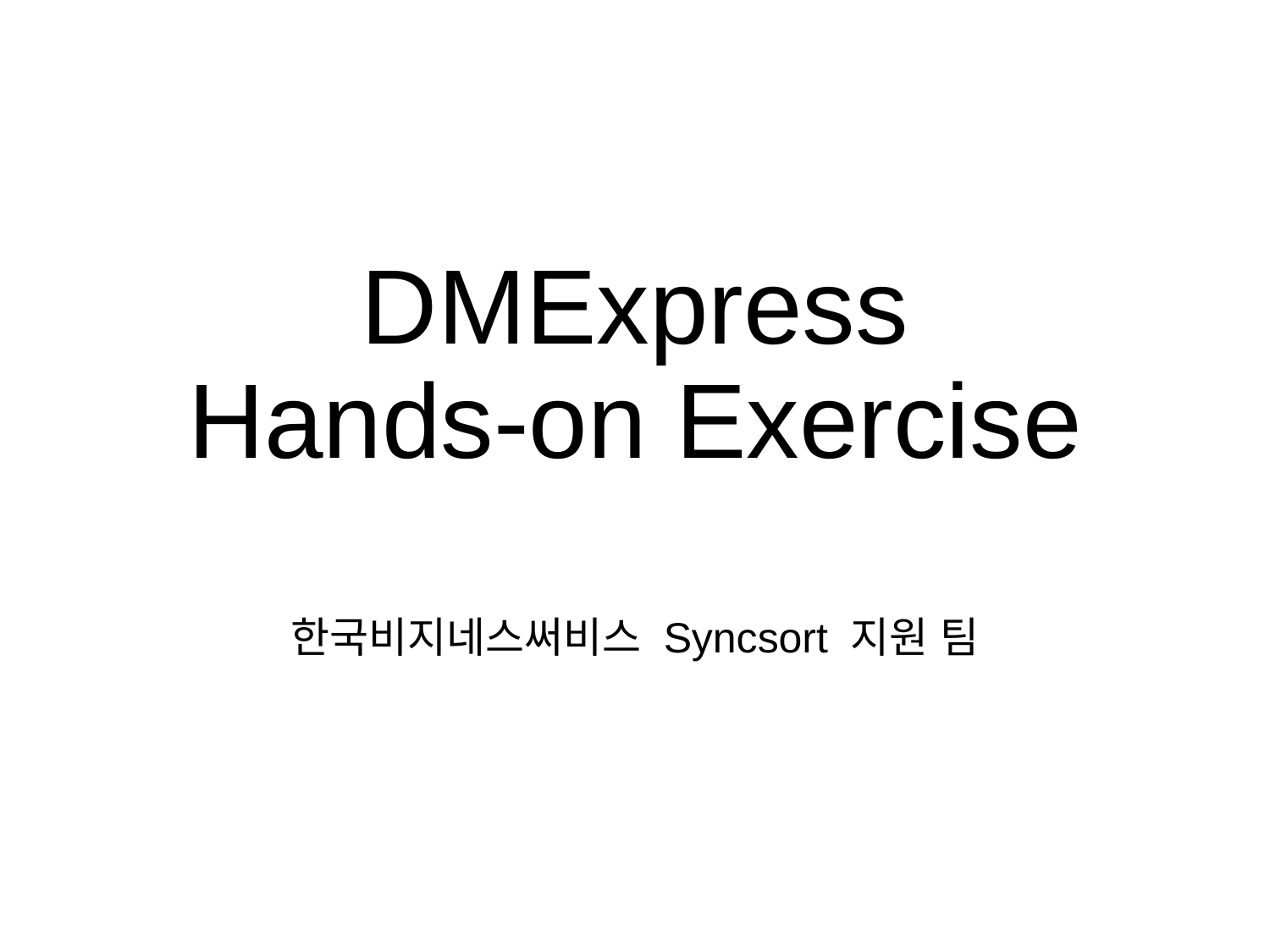

# DMExpress Hands-on Exercise
한국비지네스써비스 Syncsort 지원 팀